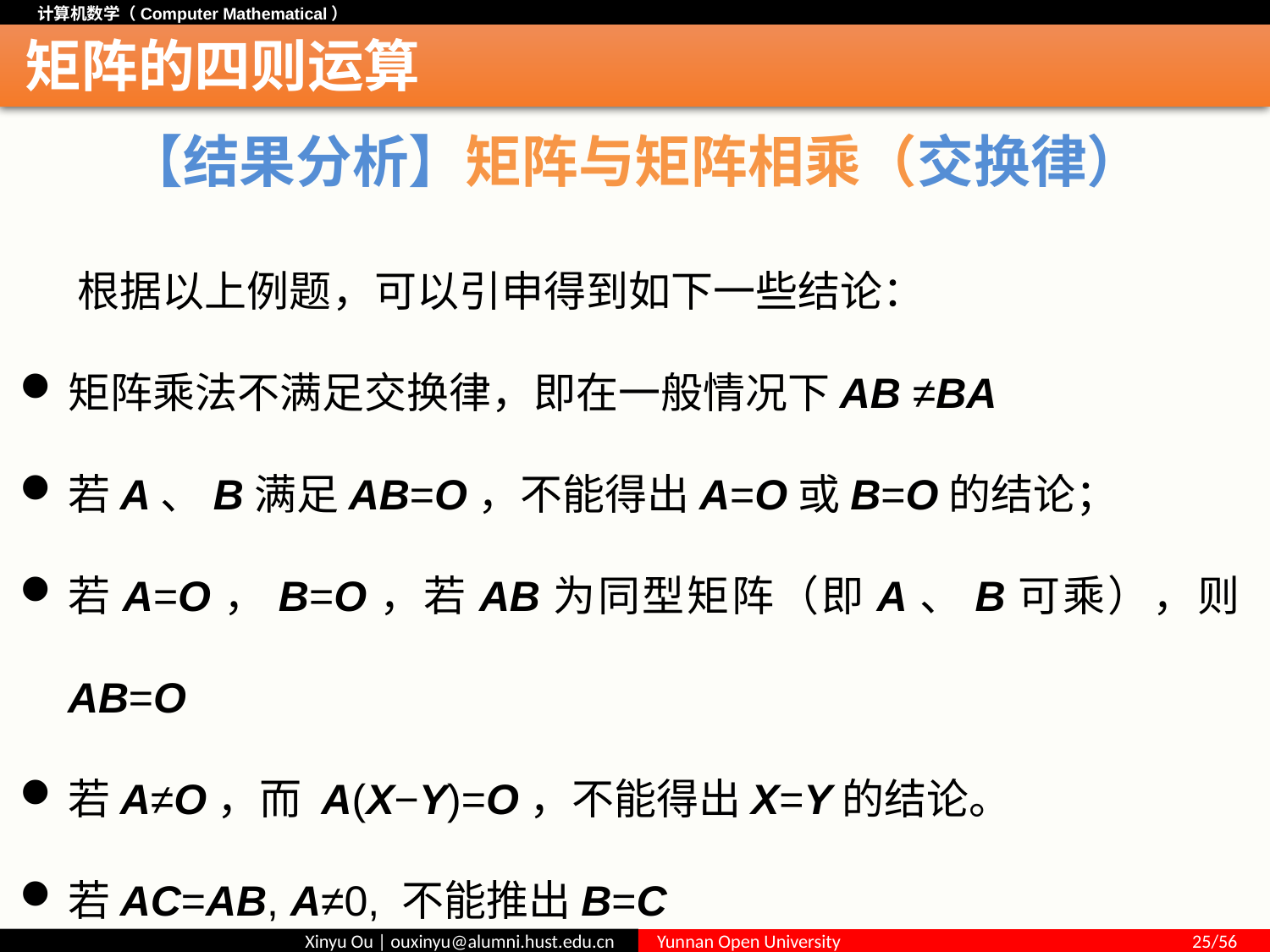

# 矩阵的四则运算
【结果分析】矩阵与矩阵相乘（交换律）
     根据以上例题，可以引申得到如下一些结论：
矩阵乘法不满足交换律，即在一般情况下AB ≠BA
若A、B满足AB=O，不能得出A=O或B=O的结论；
若A=O，B=O，若AB为同型矩阵（即A、B可乘），则AB=O
若A≠O，而 A(X−Y)=O，不能得出X=Y的结论。
若AC=AB, A≠0, 不能推出B=C